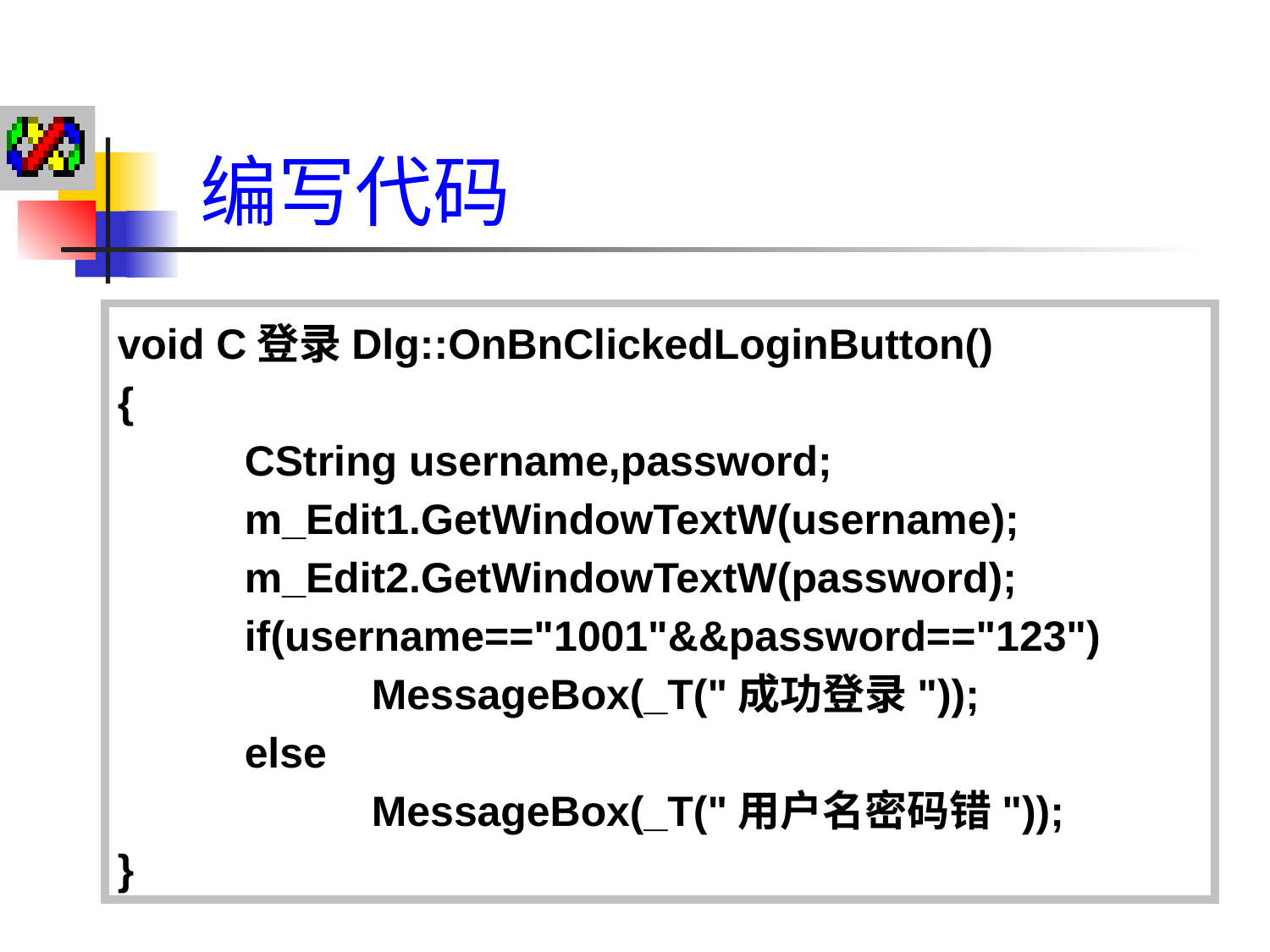

编写代码
void C登录Dlg::OnBnClickedLoginButton()
{
	CString username,password;
	m_Edit1.GetWindowTextW(username);
	m_Edit2.GetWindowTextW(password);
	if(username=="1001"&&password=="123")
		MessageBox(_T("成功登录"));
	else
		MessageBox(_T("用户名密码错"));
}